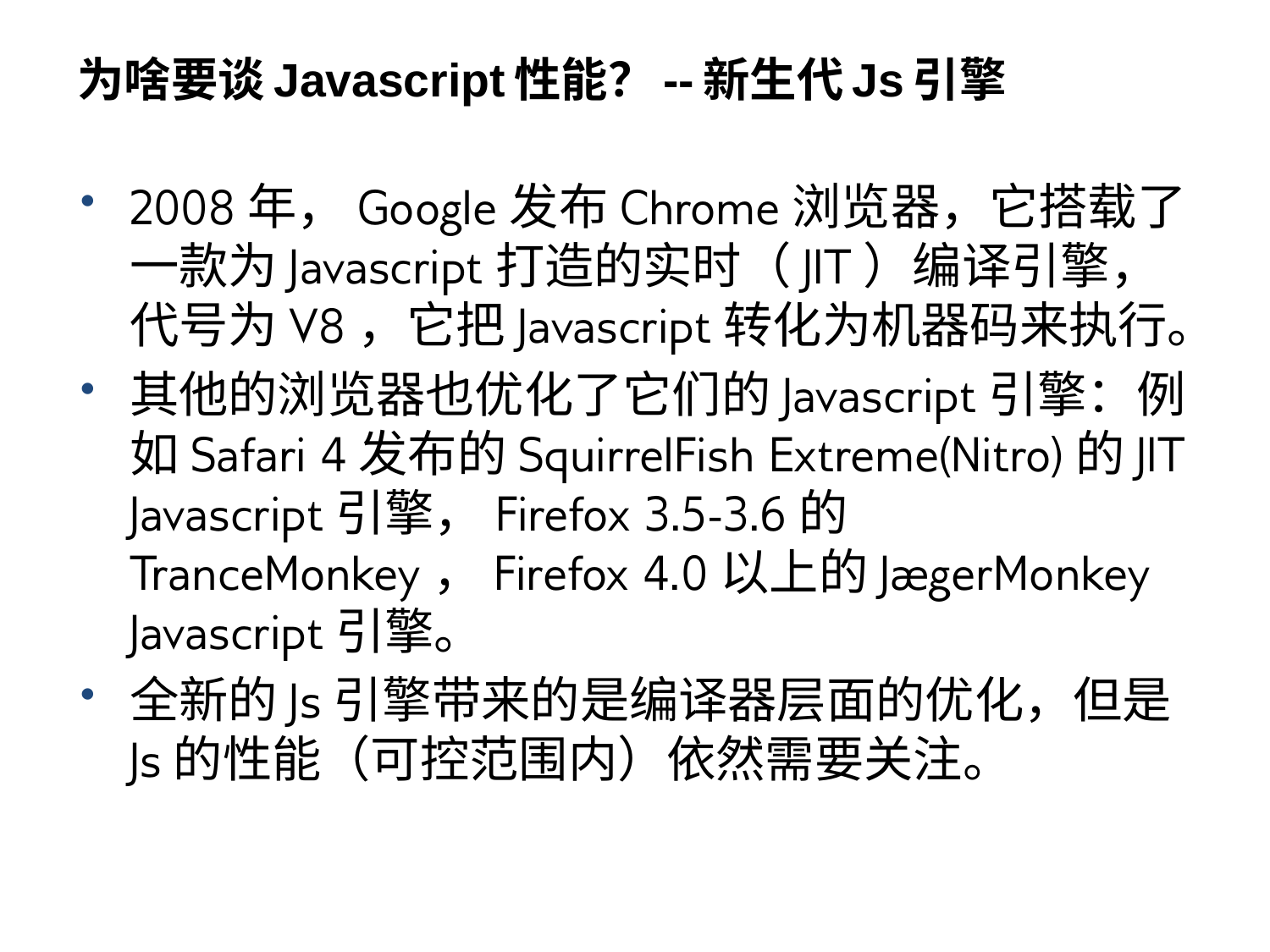

# 为啥要谈Javascript性能？--新生代Js引擎
2008年，Google发布Chrome浏览器，它搭载了一款为Javascript打造的实时（JIT）编译引擎，代号为V8，它把Javascript转化为机器码来执行。
其他的浏览器也优化了它们的Javascript引擎：例如Safari 4发布的SquirrelFish Extreme(Nitro)的JIT Javascript引擎，Firefox 3.5-3.6的TranceMonkey，Firefox 4.0以上的JaegerMonkey Javascript引擎。
全新的Js引擎带来的是编译器层面的优化，但是Js的性能（可控范围内）依然需要关注。
5